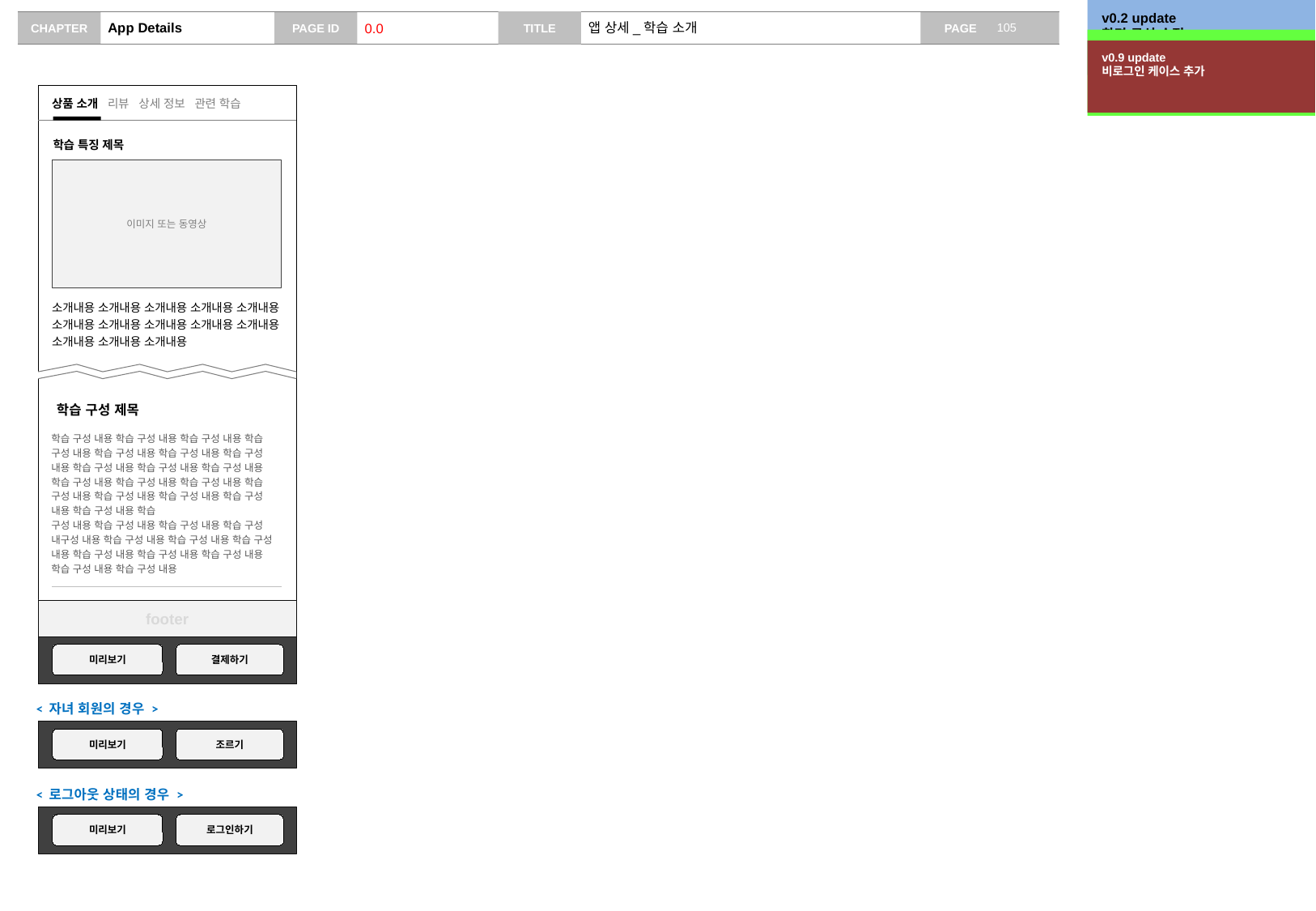

v0.2 update
화면 구성 수정
# App Details
0.0
앱 상세_학습 소개
v0.5 update
구독 옵션 -> 결제 옵션으로 레이블 변경, 현재 ~ 님이 구독 중이에요 -> 현재 ~ 님이 학습 중이에요 로 변경
/ 화면 상단 고정 영역 수정
v0.9 update
비로그인 케이스 추가

상품 소개   리뷰   상세 정보   관련 학습

학습 특징 제목
이미지 또는 동영상

소개내용 소개내용 소개내용 소개내용 소개내용 소개내용 소개내용 소개내용 소개내용 소개내용 소개내용 소개내용 소개내용
학습 구성 제목
학습 구성 내용 학습 구성 내용 학습 구성 내용 학습 구성 내용 학습 구성 내용 학습 구성 내용 학습 구성 내용 학습 구성 내용 학습 구성 내용 학습 구성 내용 학습 구성 내용 학습 구성 내용 학습 구성 내용 학습 구성 내용 학습 구성 내용 학습 구성 내용 학습 구성 내용 학습 구성 내용 학습
구성 내용 학습 구성 내용 학습 구성 내용 학습 구성 내구성 내용 학습 구성 내용 학습 구성 내용 학습 구성 내용 학습 구성 내용 학습 구성 내용 학습 구성 내용 학습 구성 내용 학습 구성 내용
footer

미리보기
결제하기
< 자녀 회원의 경우 >

미리보기
조르기
< 로그아웃 상태의 경우 >

미리보기
로그인하기